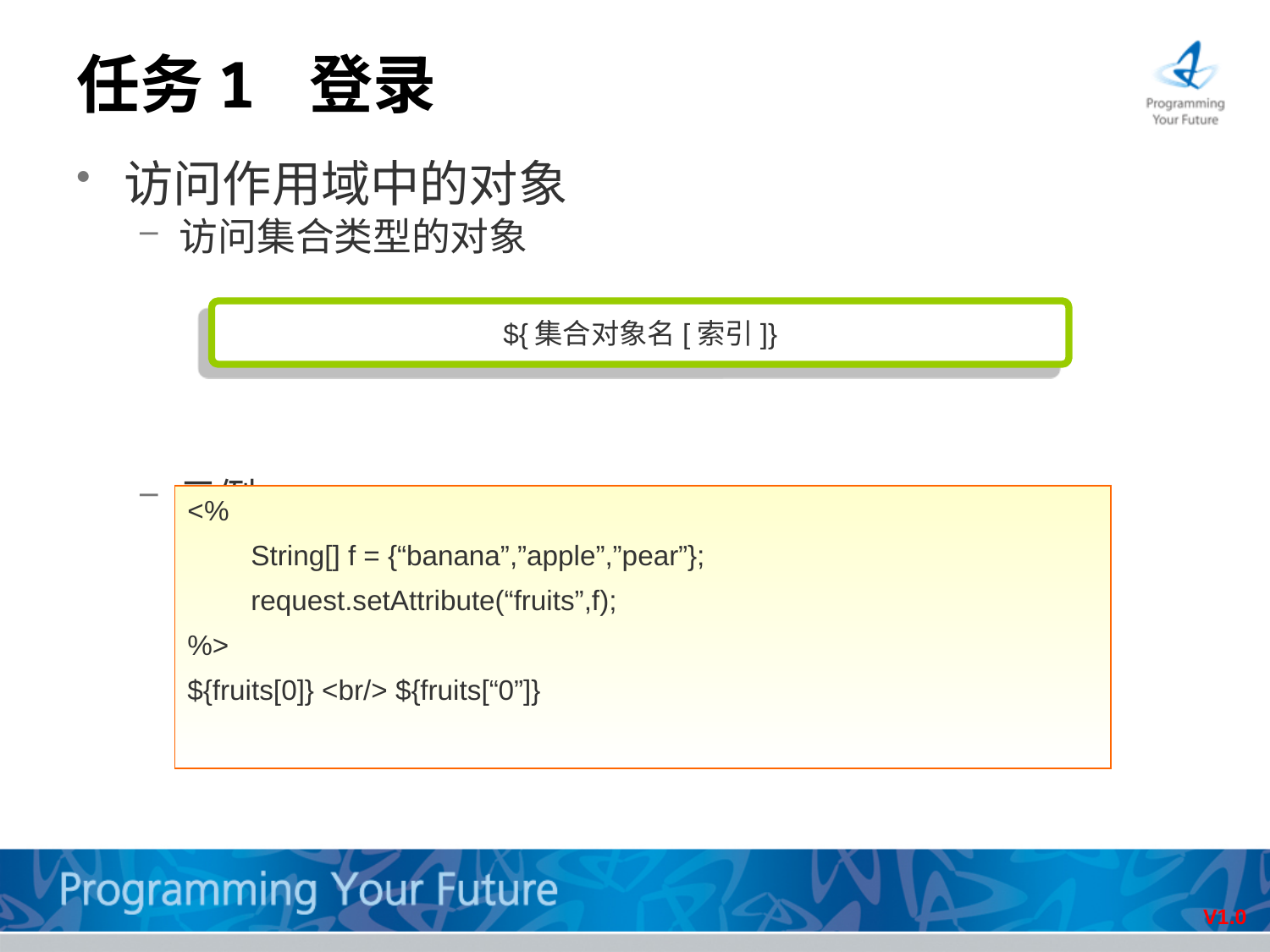

# 任务1 登录
访问作用域中的对象
访问集合类型的对象

示例

${集合对象名[索引]}
<%
String[] f = {“banana”,”apple”,”pear”};
request.setAttribute(“fruits”,f);
%>
${fruits[0]} <br/> ${fruits[“0”]}